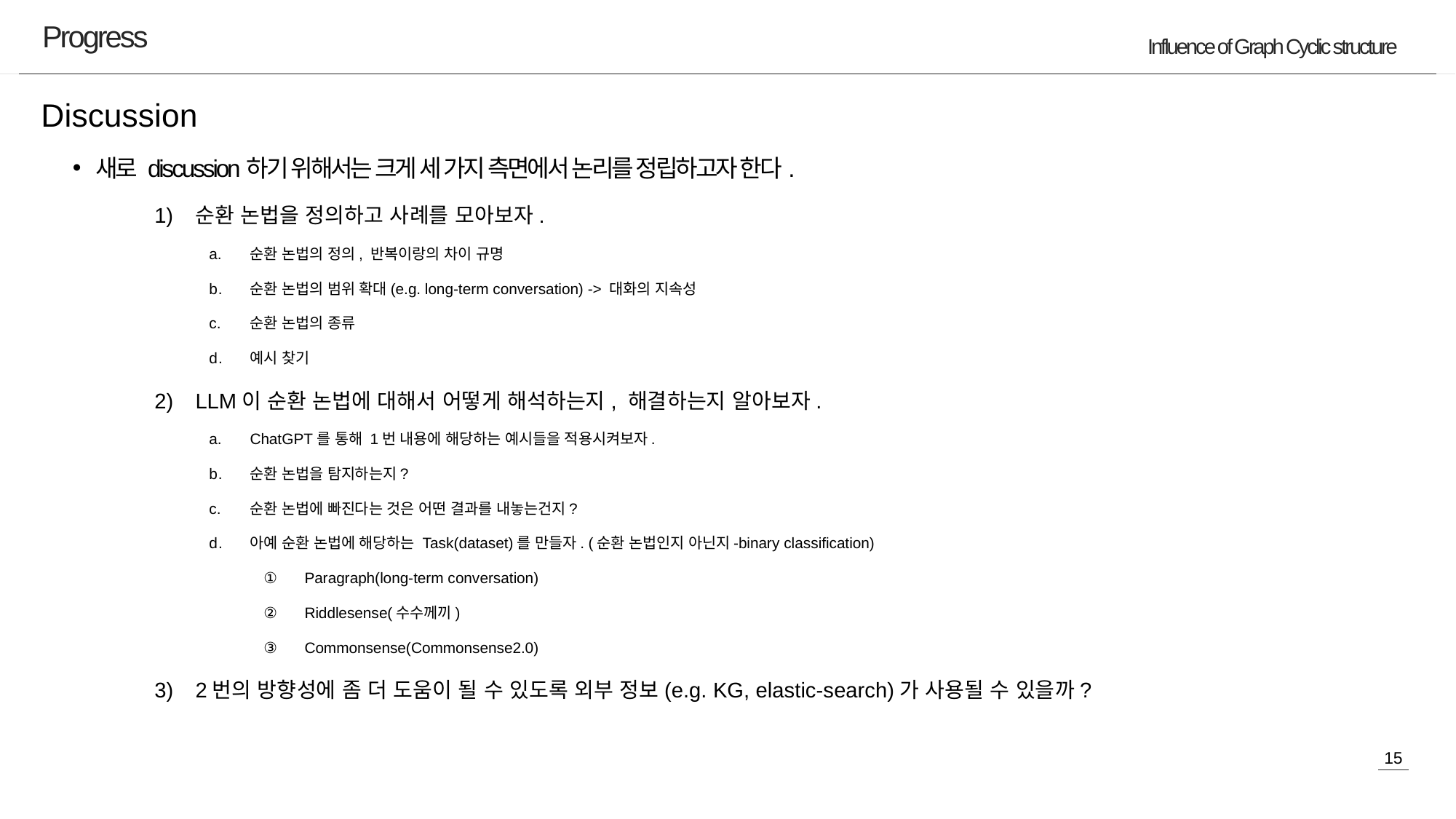

Progress
Discussion
새로 discussion하기 위해서는 크게 세 가지 측면에서 논리를 정립하고자 한다.
순환 논법을 정의하고 사례를 모아보자.
순환 논법의 정의, 반복이랑의 차이 규명
순환 논법의 범위 확대(e.g. long-term conversation) -> 대화의 지속성
순환 논법의 종류
예시 찾기
LLM이 순환 논법에 대해서 어떻게 해석하는지, 해결하는지 알아보자.
ChatGPT를 통해 1번 내용에 해당하는 예시들을 적용시켜보자.
순환 논법을 탐지하는지?
순환 논법에 빠진다는 것은 어떤 결과를 내놓는건지?
아예 순환 논법에 해당하는 Task(dataset)를 만들자. (순환 논법인지 아닌지-binary classification)
Paragraph(long-term conversation)
Riddlesense(수수께끼)
Commonsense(Commonsense2.0)
2번의 방향성에 좀 더 도움이 될 수 있도록 외부 정보(e.g. KG, elastic-search)가 사용될 수 있을까?